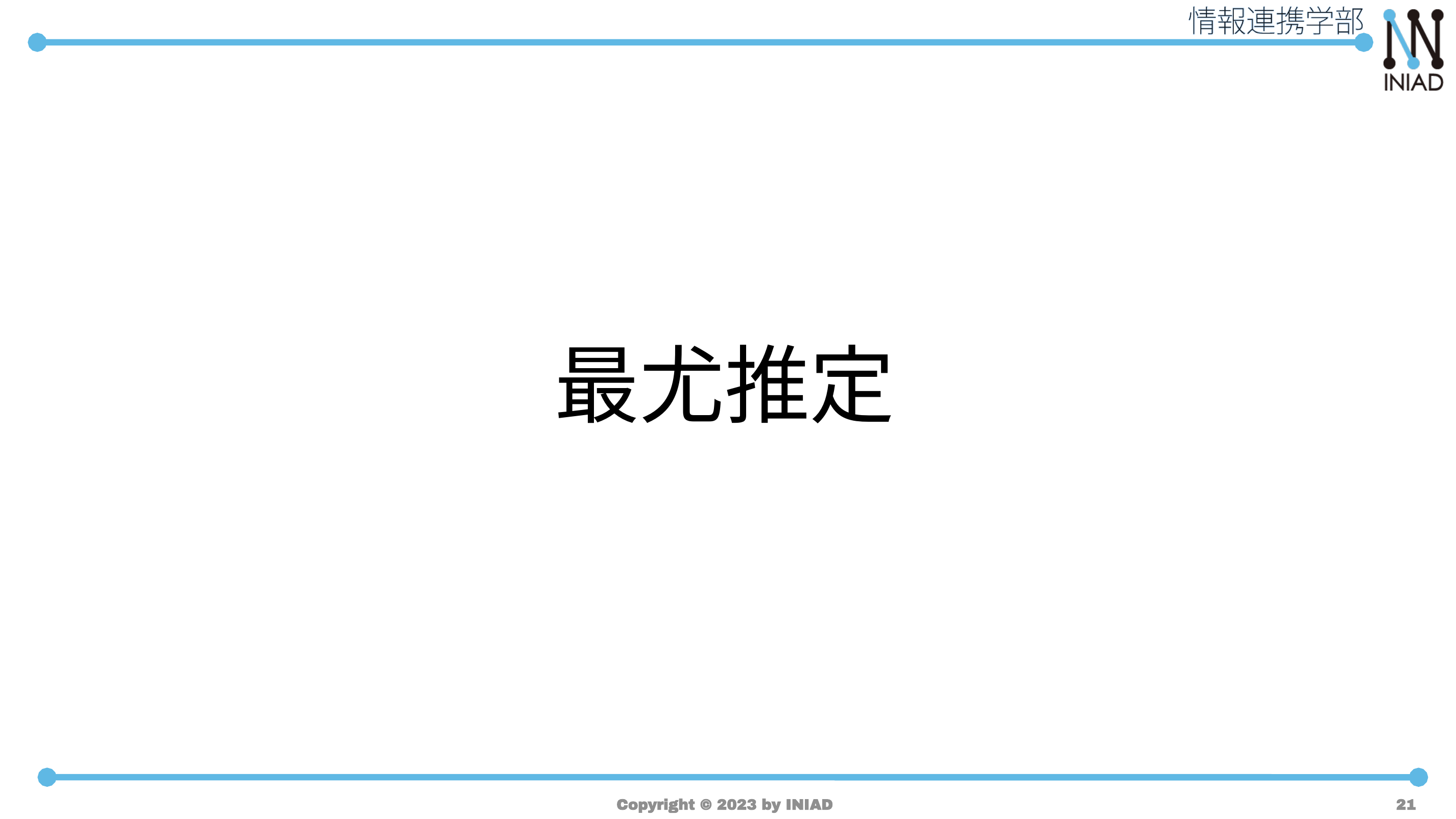

# 最尤推定
Copyright © 2023 by INIAD
21